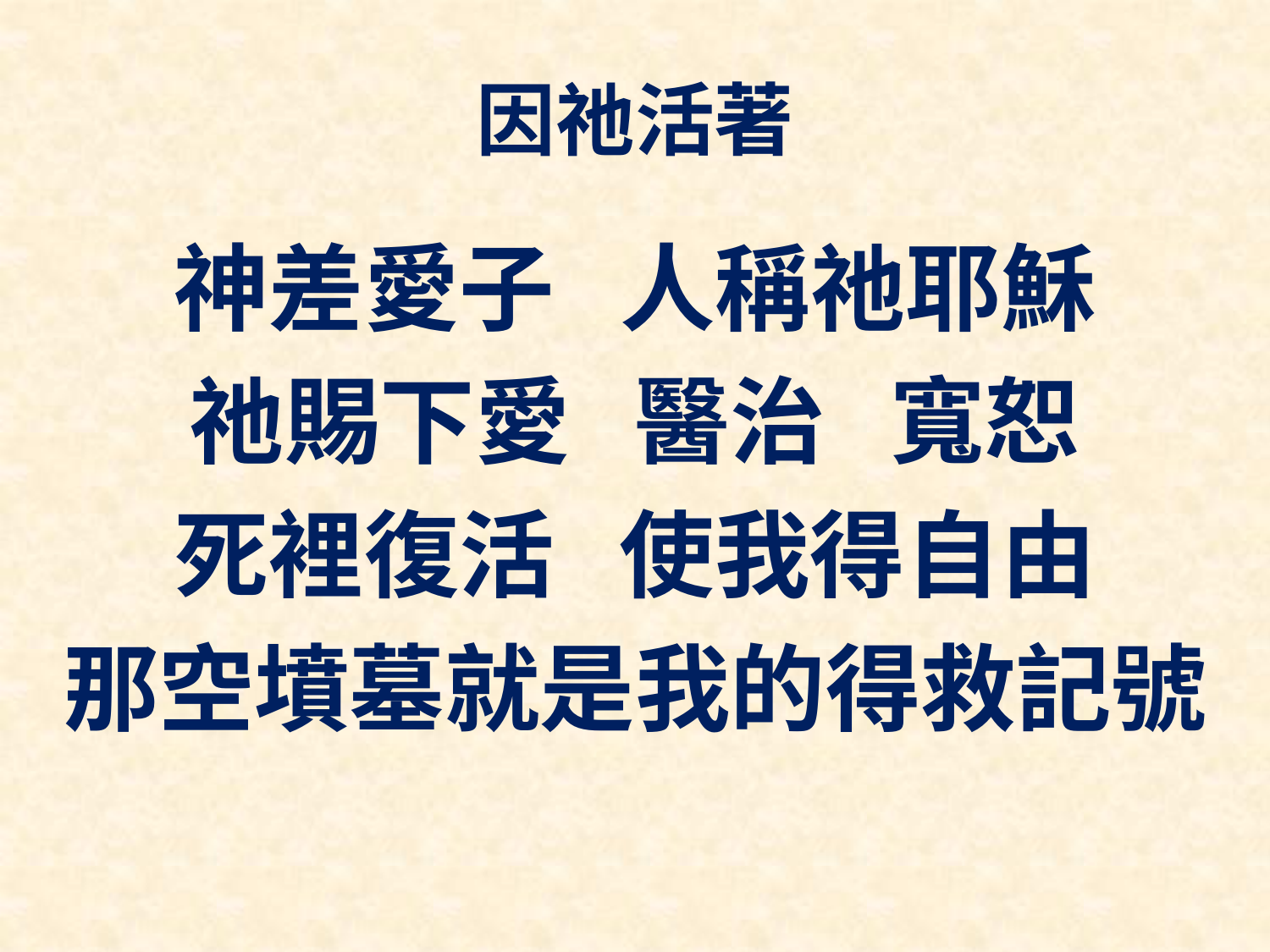

# 因祂活著
神差愛子   人稱祂耶穌
祂賜下愛   醫治   寬恕
死裡復活   使我得自由
那空墳墓就是我的得救記號